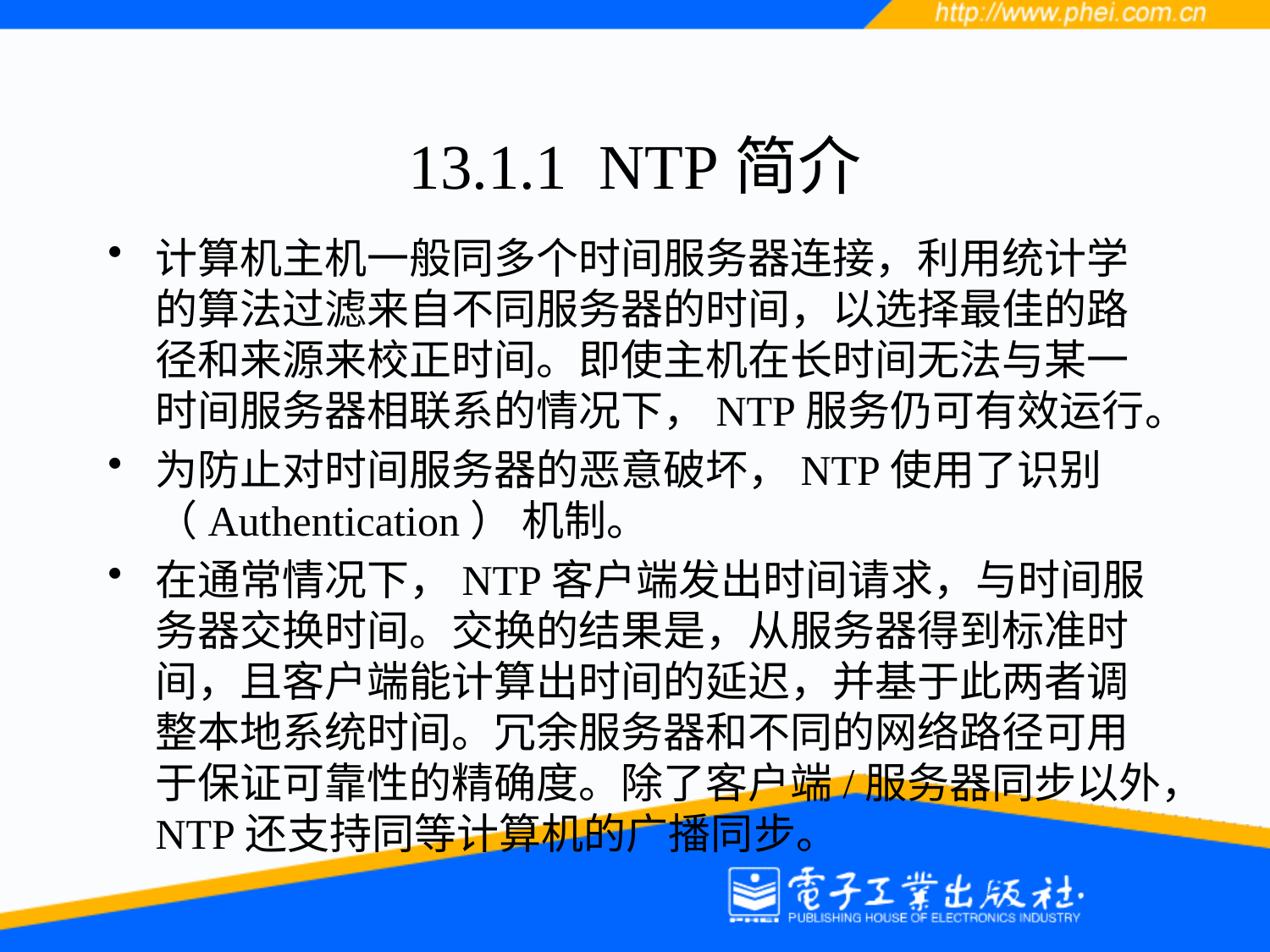

# 13.1.1  NTP简介
计算机主机一般同多个时间服务器连接，利用统计学的算法过滤来自不同服务器的时间，以选择最佳的路径和来源来校正时间。即使主机在长时间无法与某一时间服务器相联系的情况下，NTP服务仍可有效运行。
为防止对时间服务器的恶意破坏，NTP使用了识别（Authentication） 机制。
在通常情况下，NTP客户端发出时间请求，与时间服务器交换时间。交换的结果是，从服务器得到标准时间，且客户端能计算出时间的延迟，并基于此两者调整本地系统时间。冗余服务器和不同的网络路径可用于保证可靠性的精确度。除了客户端/服务器同步以外，NTP还支持同等计算机的广播同步。